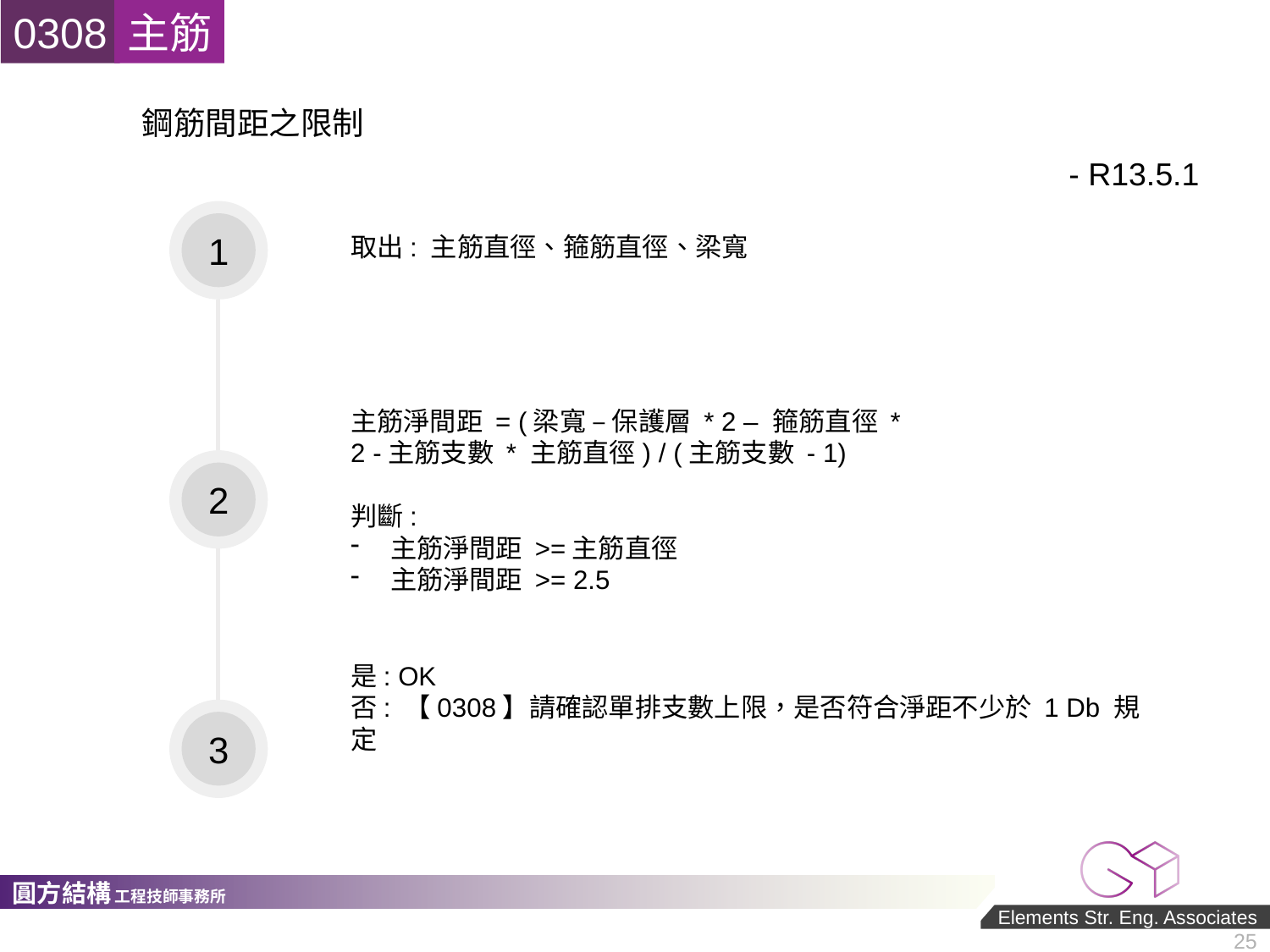

0308
主筋
鋼筋間距之限制
- R13.5.1
1

取出: 主筋直徑、箍筋直徑、梁寬
主筋淨間距 = (梁寬 – 保護層 * 2 – 箍筋直徑 * 2 -主筋支數 * 主筋直徑) / (主筋支數 - 1)

判斷:
主筋淨間距 >=主筋直徑
主筋淨間距 >= 2.5
2

是: OK
否: 【0308】請確認單排支數上限，是否符合淨距不少於 1 Db 規定
3

25